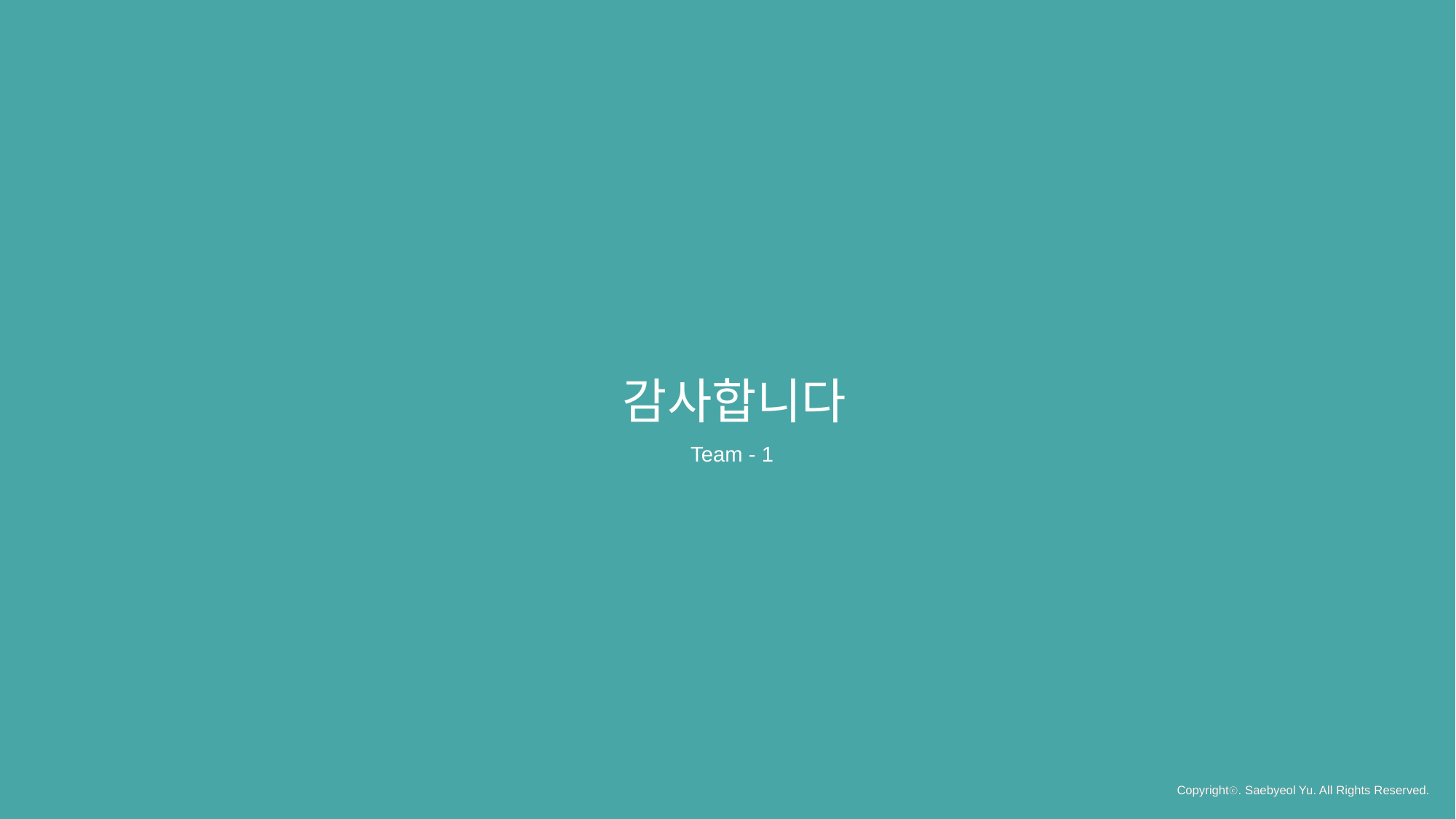

감사합니다
Team - 1
Copyrightⓒ. Saebyeol Yu. All Rights Reserved.